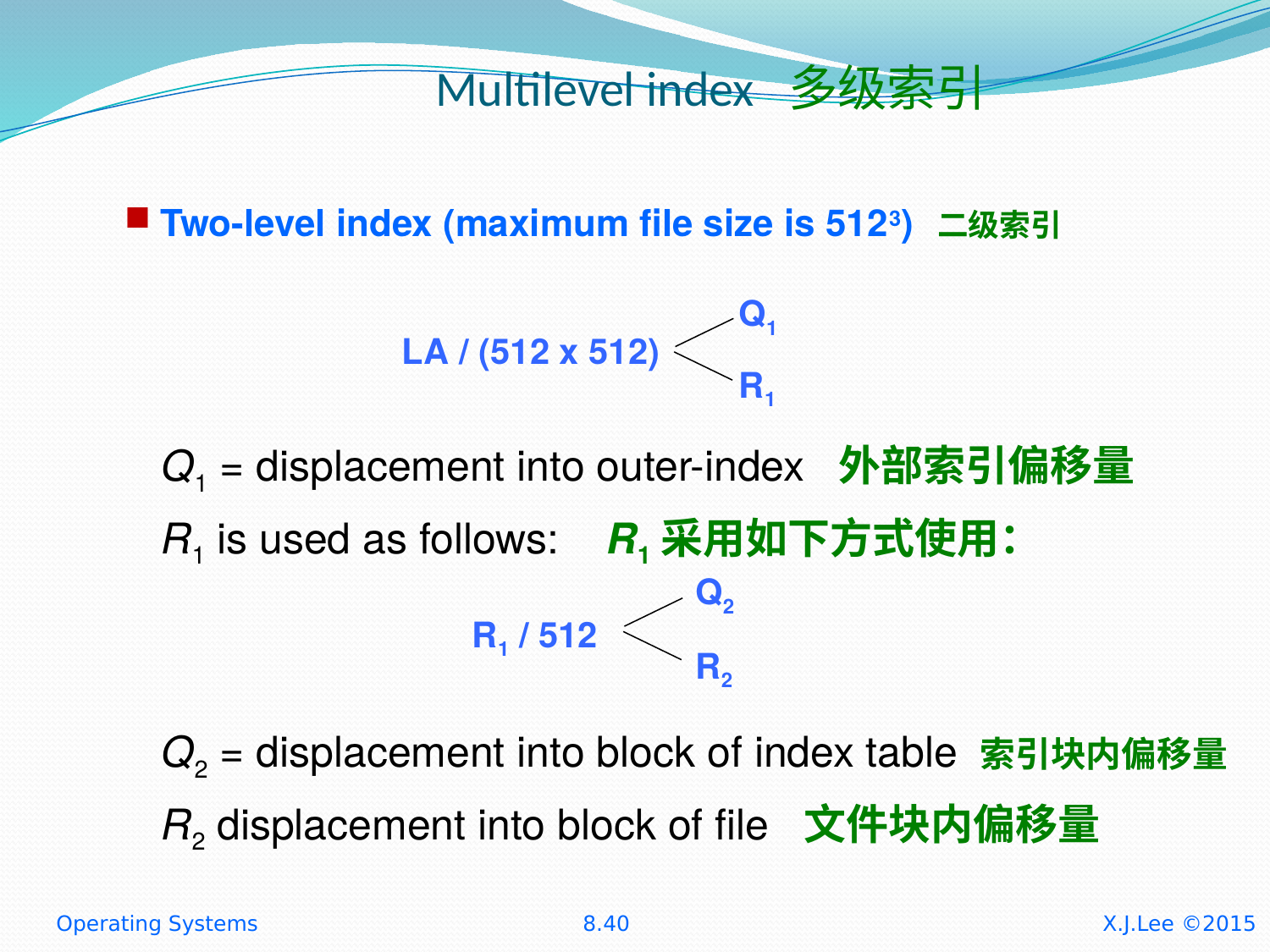

# Multilevel index  多级索引
Two-level index (maximum file size is 5123)  二级索引
Q1

LA / (512 x 512)

R1
Q1 = displacement into outer-index  外部索引偏移量
R1 is used as follows:    R1采用如下方式使用：
Q2

R1 / 512

R2
Q2 = displacement into block of index table 索引块内偏移量
R2 displacement into block of file  文件块内偏移量
Operating Systems
8.40
X.J.Lee ©2015